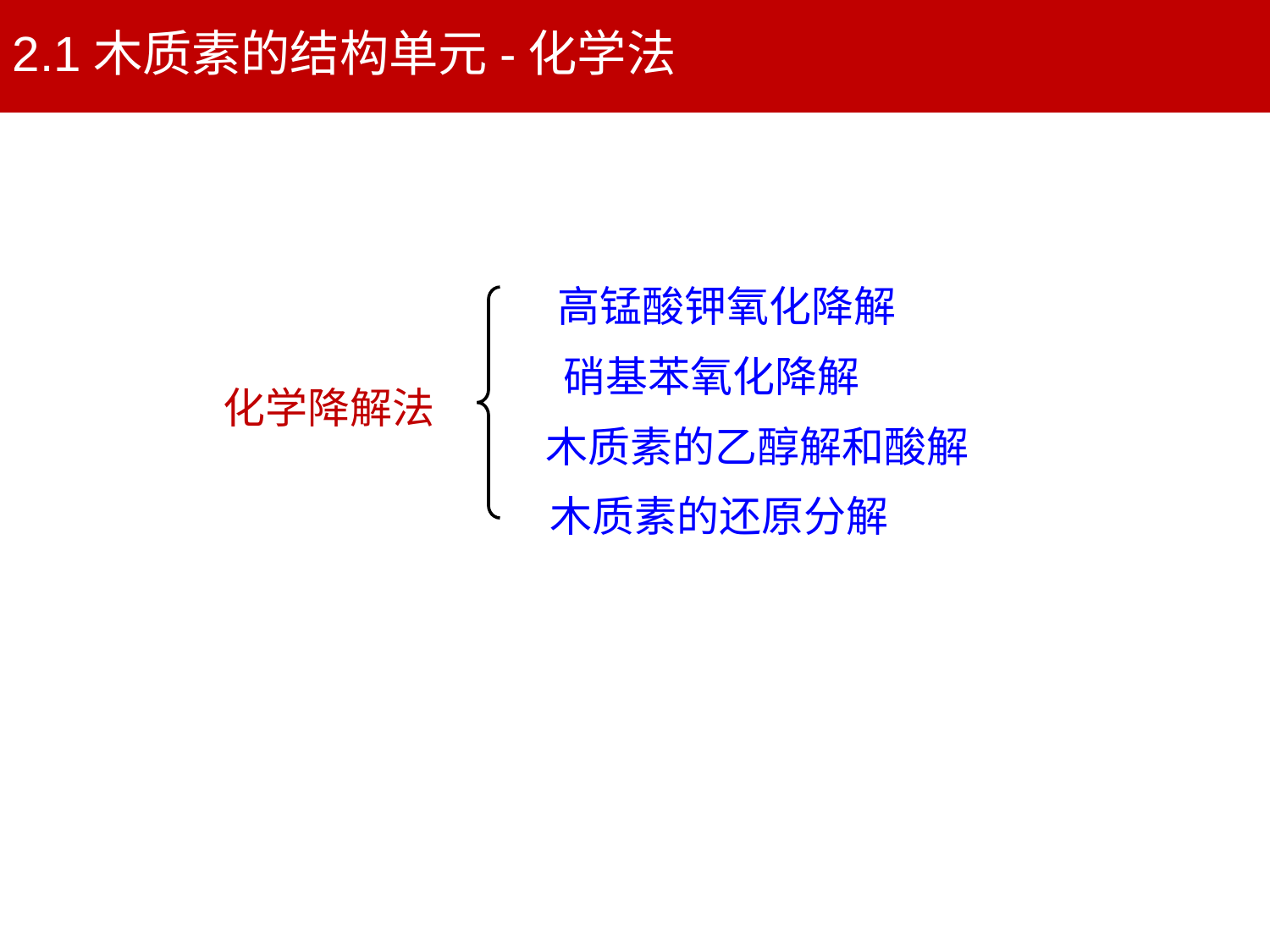

2.1木质素的结构单元-化学法
高锰酸钾氧化降解

硝基苯氧化降解
化学降解法
木质素的乙醇解和酸解
木质素的还原分解